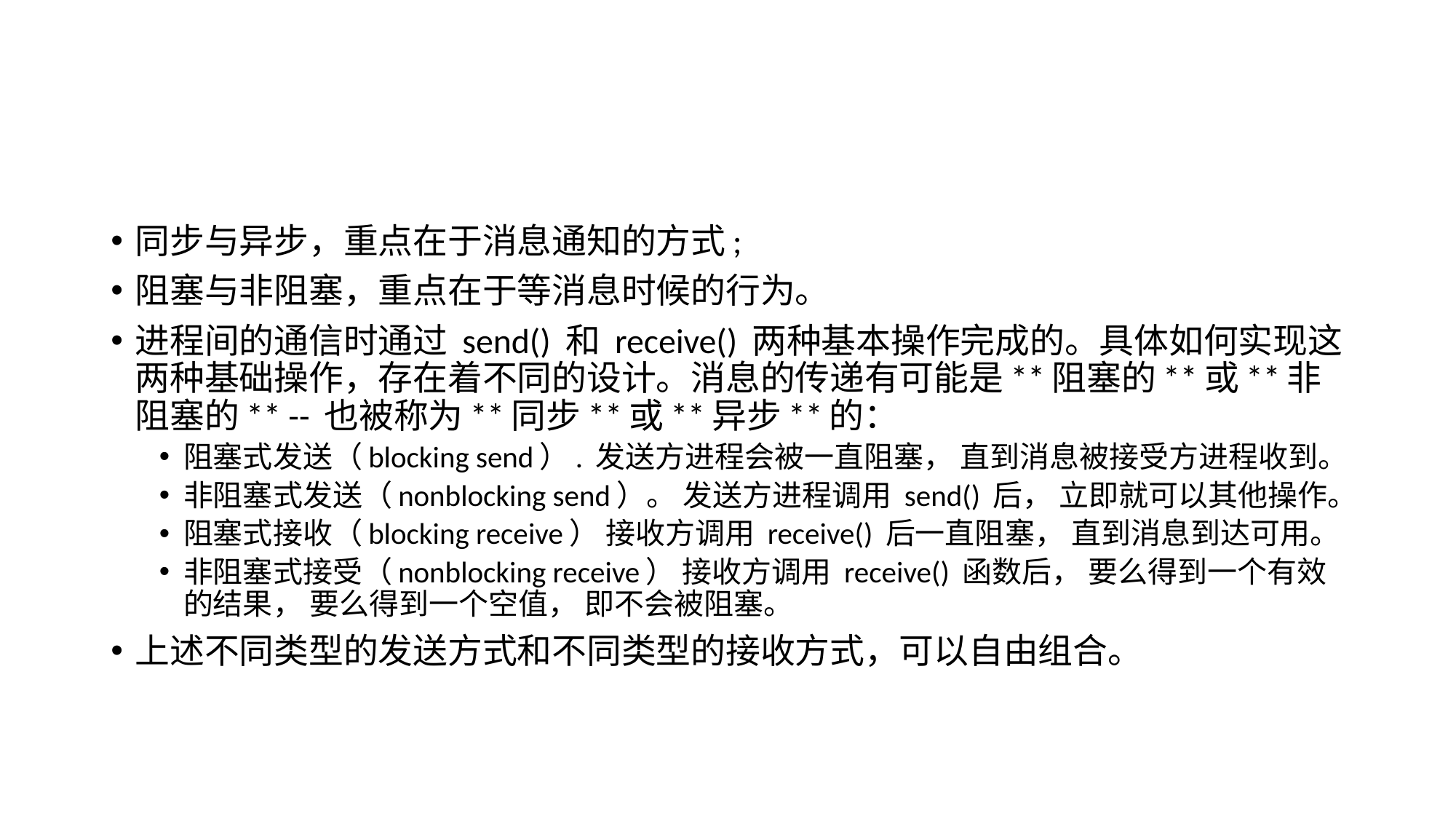

#
同步与异步，重点在于消息通知的方式;
阻塞与非阻塞，重点在于等消息时候的行为。
进程间的通信时通过 send() 和 receive() 两种基本操作完成的。具体如何实现这两种基础操作，存在着不同的设计。消息的传递有可能是**阻塞的**或**非阻塞的** -- 也被称为**同步**或**异步**的：
阻塞式发送（blocking send）. 发送方进程会被一直阻塞， 直到消息被接受方进程收到。
非阻塞式发送（nonblocking send）。 发送方进程调用 send() 后， 立即就可以其他操作。
阻塞式接收（blocking receive） 接收方调用 receive() 后一直阻塞， 直到消息到达可用。
非阻塞式接受（nonblocking receive） 接收方调用 receive() 函数后， 要么得到一个有效的结果， 要么得到一个空值， 即不会被阻塞。
上述不同类型的发送方式和不同类型的接收方式，可以自由组合。